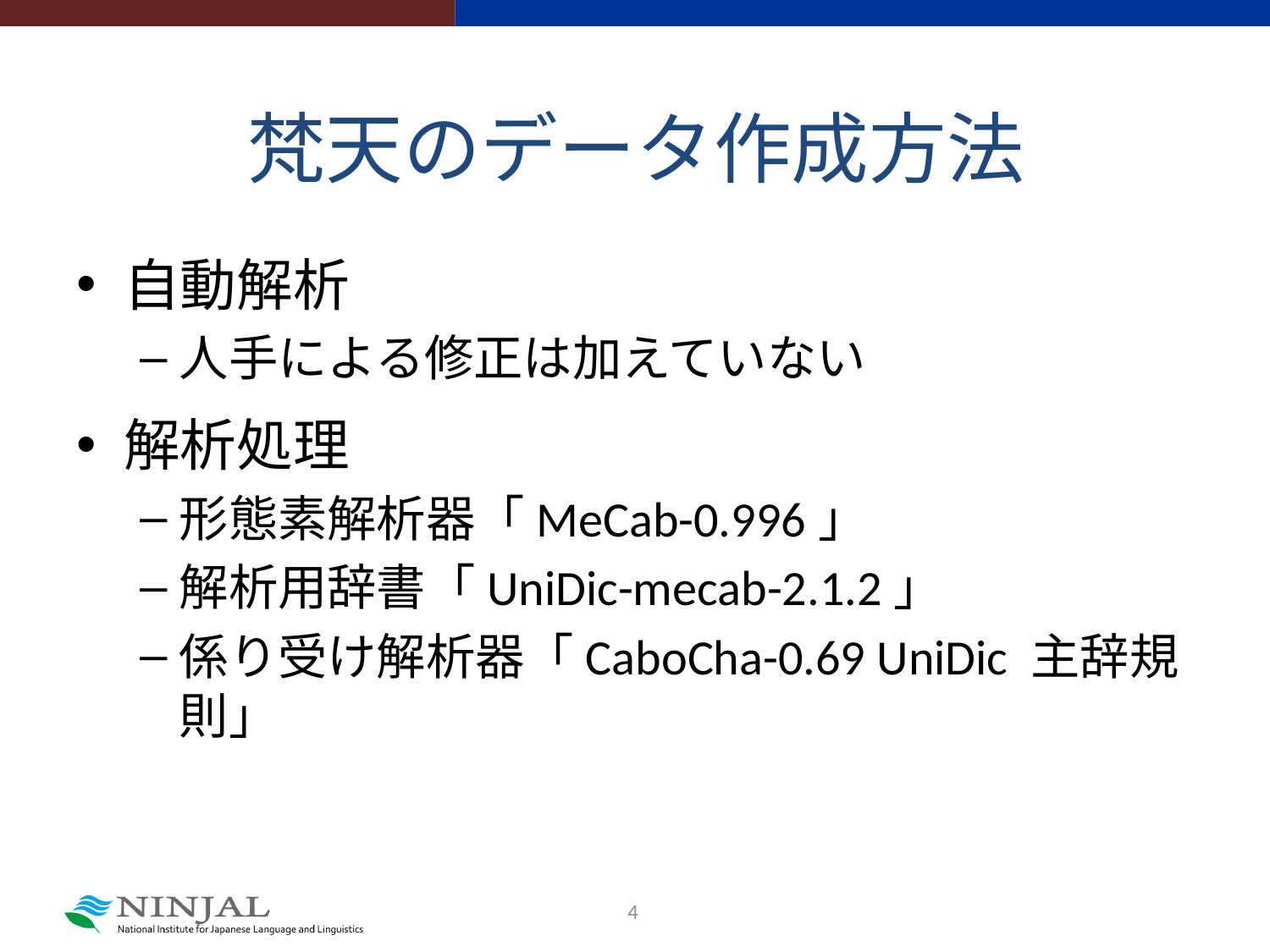

# 梵天のデータ作成方法
自動解析
人手による修正は加えていない

解析処理
形態素解析器「MeCab-0.996」
解析用辞書「UniDic-mecab-2.1.2」
係り受け解析器「CaboCha-0.69 UniDic 主辞規則」
4